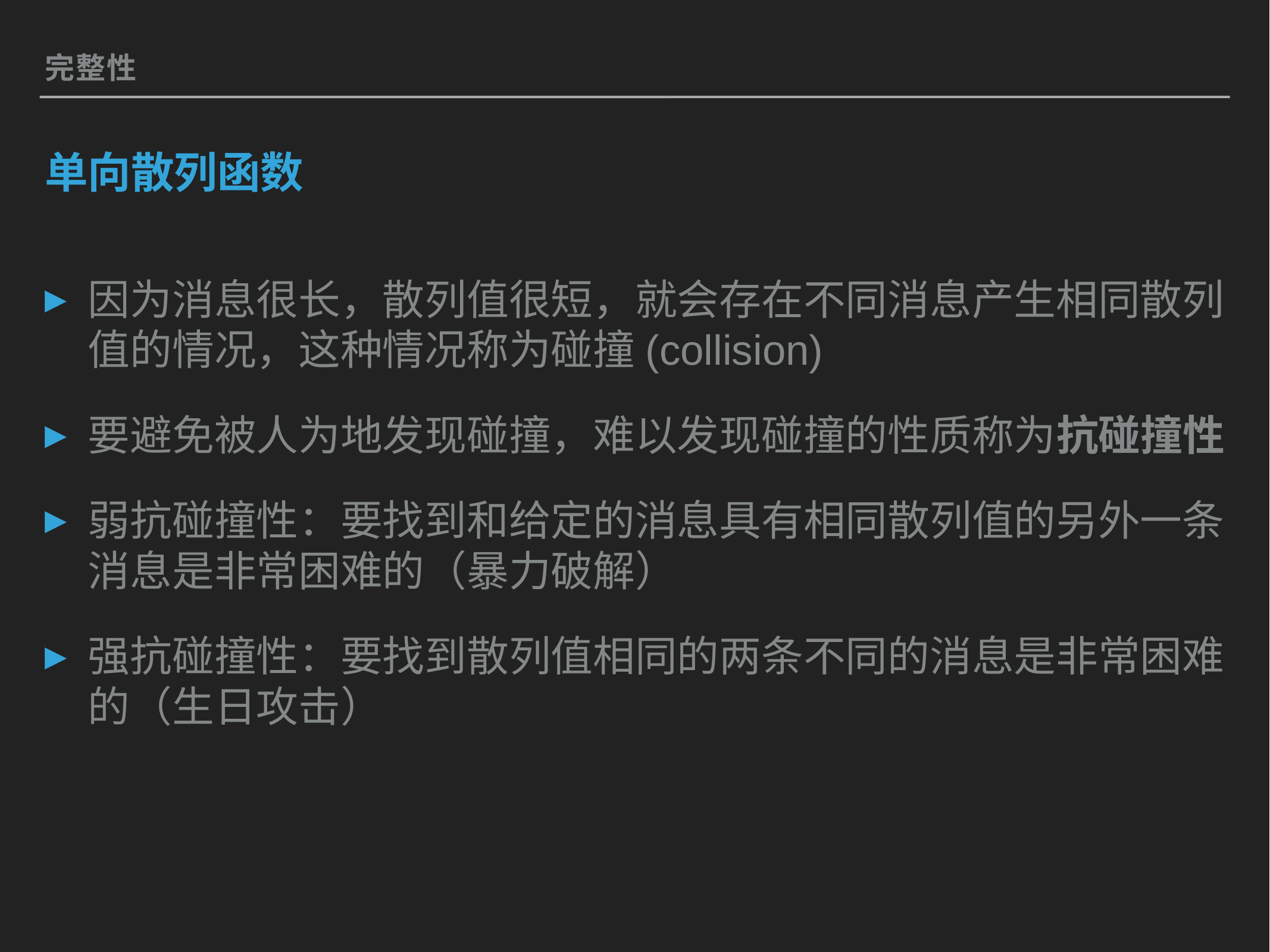

完整性
# 单向散列函数
因为消息很长，散列值很短，就会存在不同消息产生相同散列值的情况，这种情况称为碰撞(collision)
要避免被人为地发现碰撞，难以发现碰撞的性质称为抗碰撞性
弱抗碰撞性：要找到和给定的消息具有相同散列值的另外一条消息是非常困难的（暴力破解）
强抗碰撞性：要找到散列值相同的两条不同的消息是非常困难的（生日攻击）